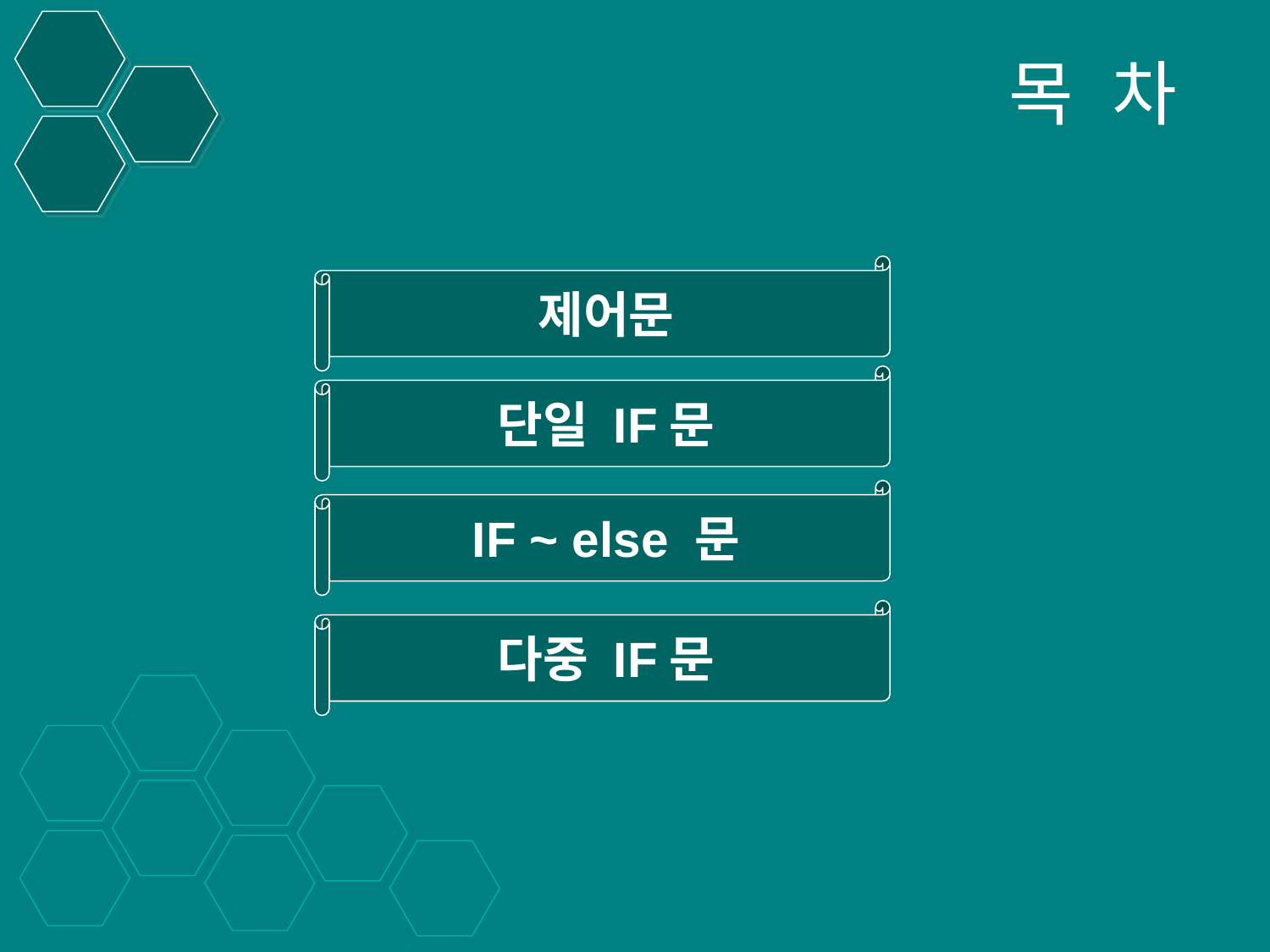

# 목  차
제어문
단일 IF문
IF ~ else 문
다중 IF문